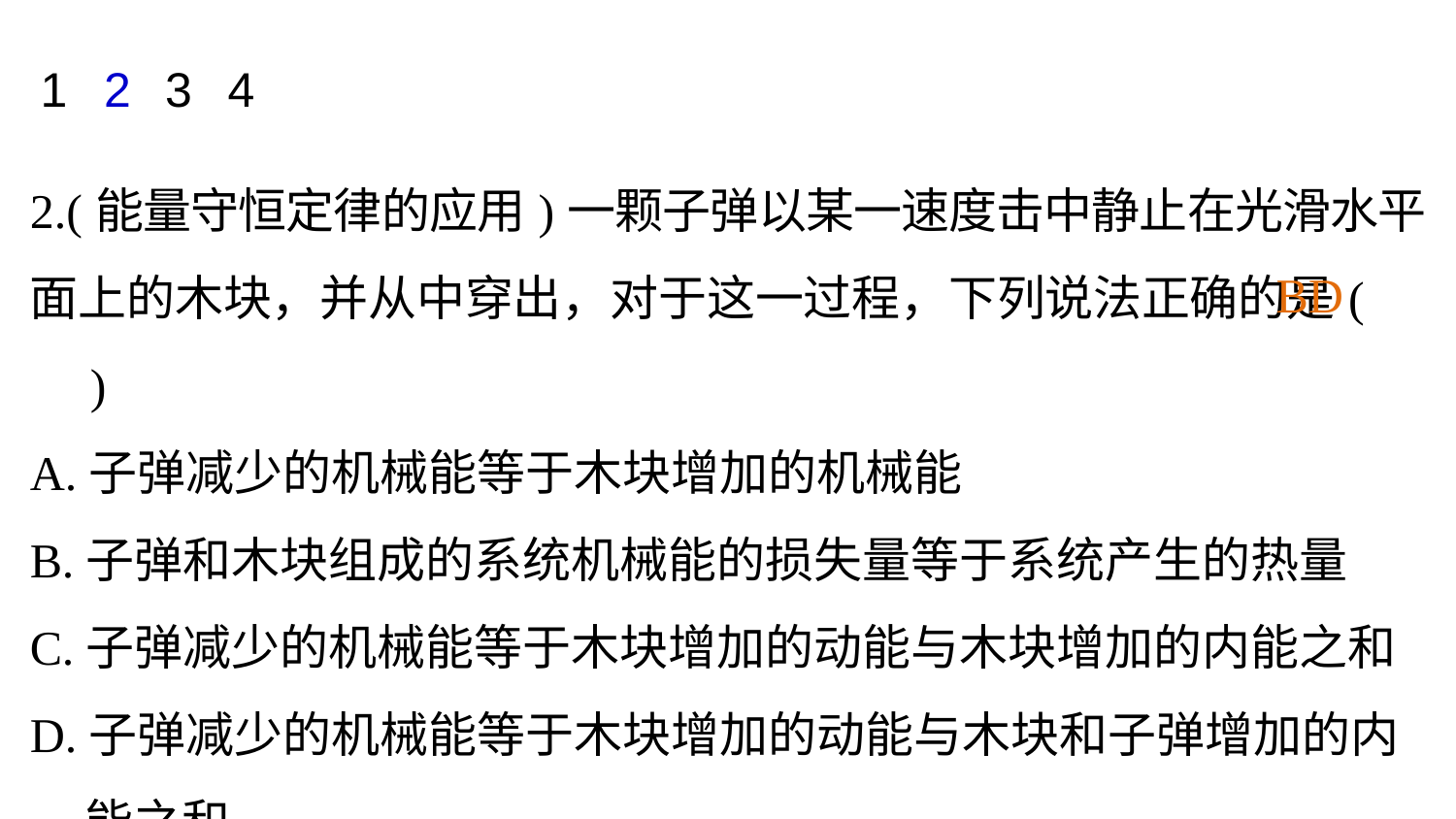

1
2
3
4
2.(能量守恒定律的应用)一颗子弹以某一速度击中静止在光滑水平面上的木块，并从中穿出，对于这一过程，下列说法正确的是(　　)
A.子弹减少的机械能等于木块增加的机械能
B.子弹和木块组成的系统机械能的损失量等于系统产生的热量
C.子弹减少的机械能等于木块增加的动能与木块增加的内能之和
D.子弹减少的机械能等于木块增加的动能与木块和子弹增加的内
    能之和
BD